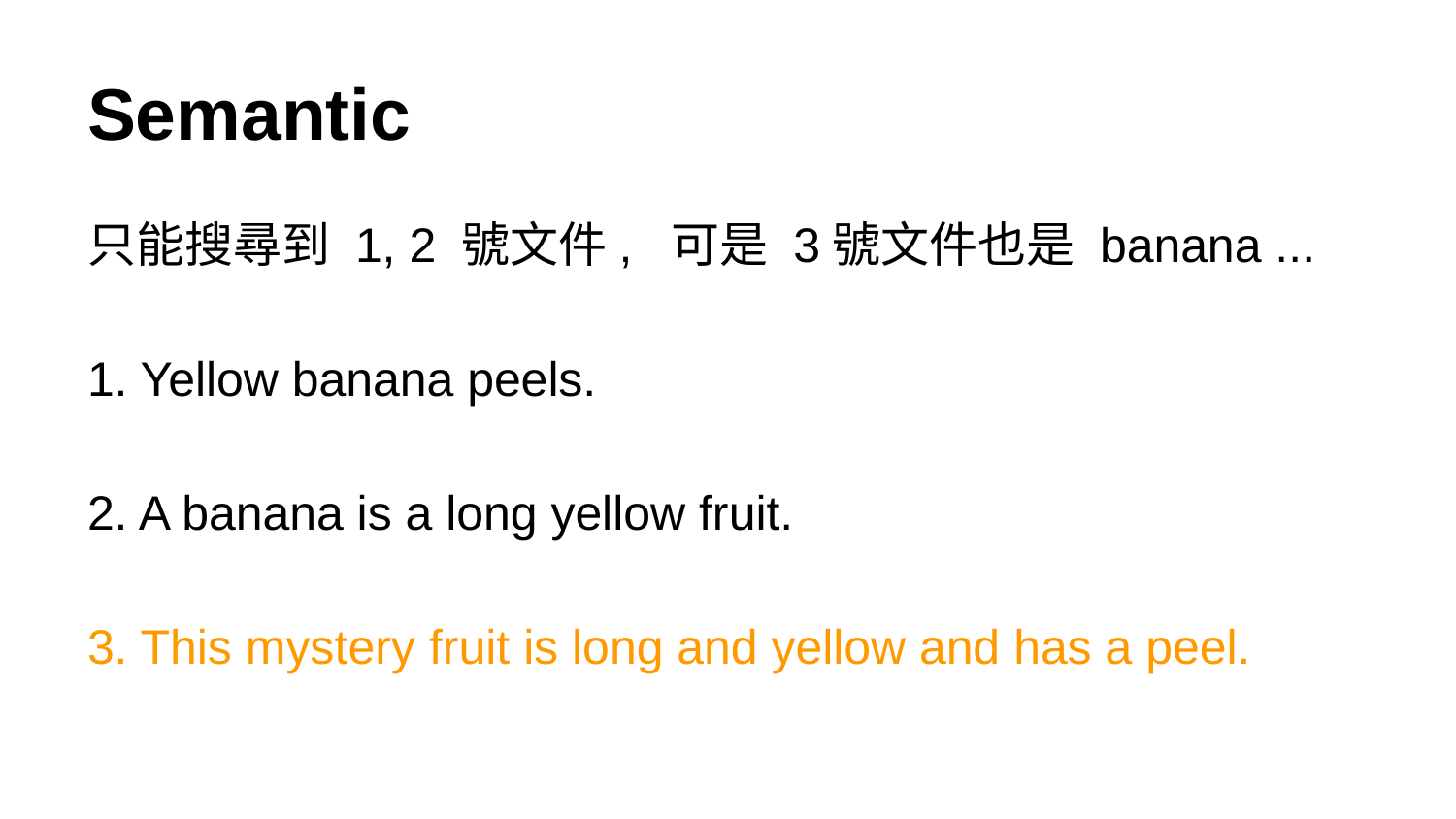

# Semantic
只能搜尋到 1, 2 號文件,  可是 3號文件也是 banana ...

1. Yellow banana peels.

2. A banana is a long yellow fruit.

3. This mystery fruit is long and yellow and has a peel.